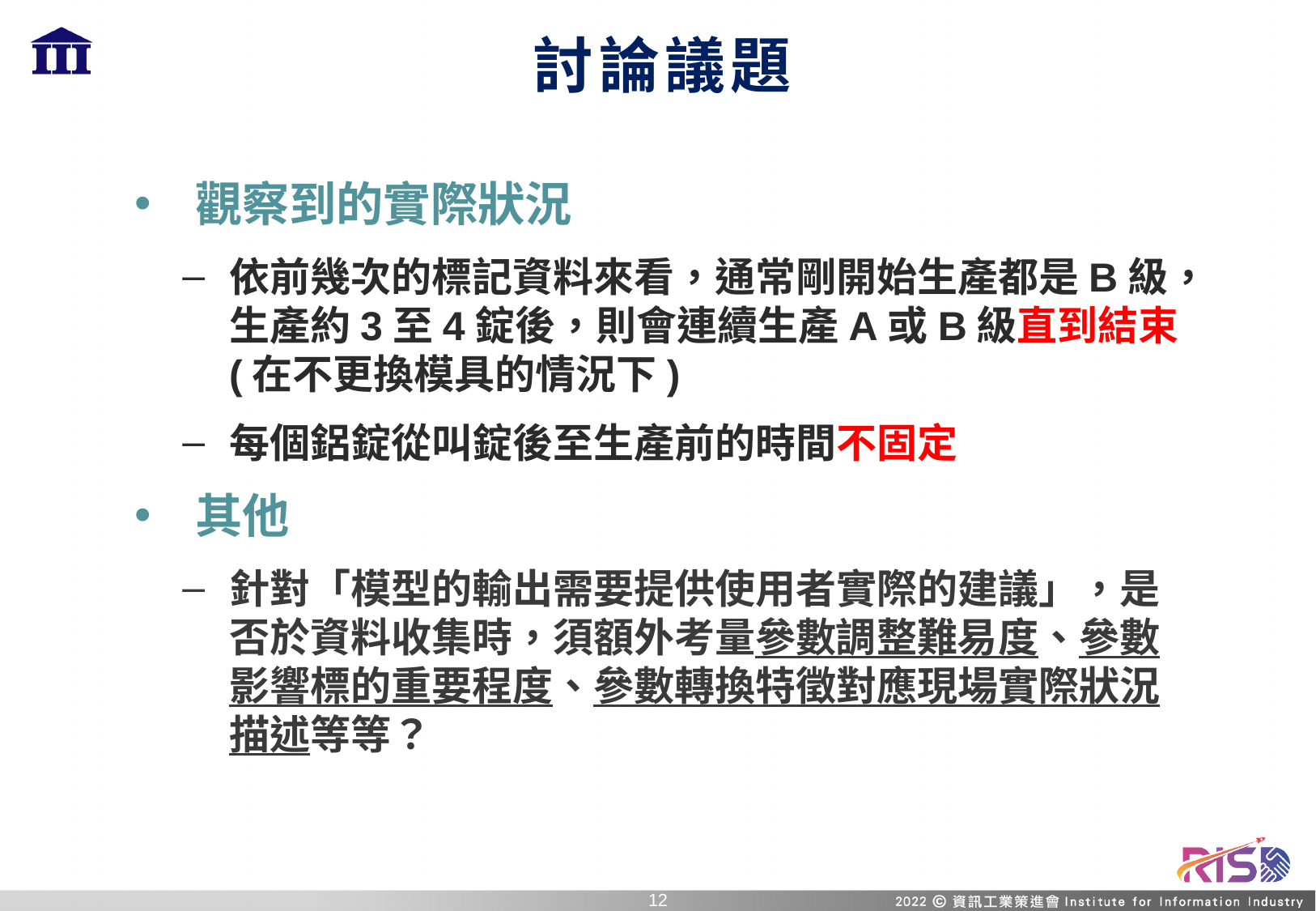

# 討論議題
觀察到的實際狀況
依前幾次的標記資料來看，通常剛開始生產都是B級，生產約3至4錠後，則會連續生產A或B級直到結束(在不更換模具的情況下)
每個鋁錠從叫錠後至生產前的時間不固定
其他
針對「模型的輸出需要提供使用者實際的建議」，是否於資料收集時，須額外考量參數調整難易度、參數影響標的重要程度、參數轉換特徵對應現場實際狀況描述等等？
12